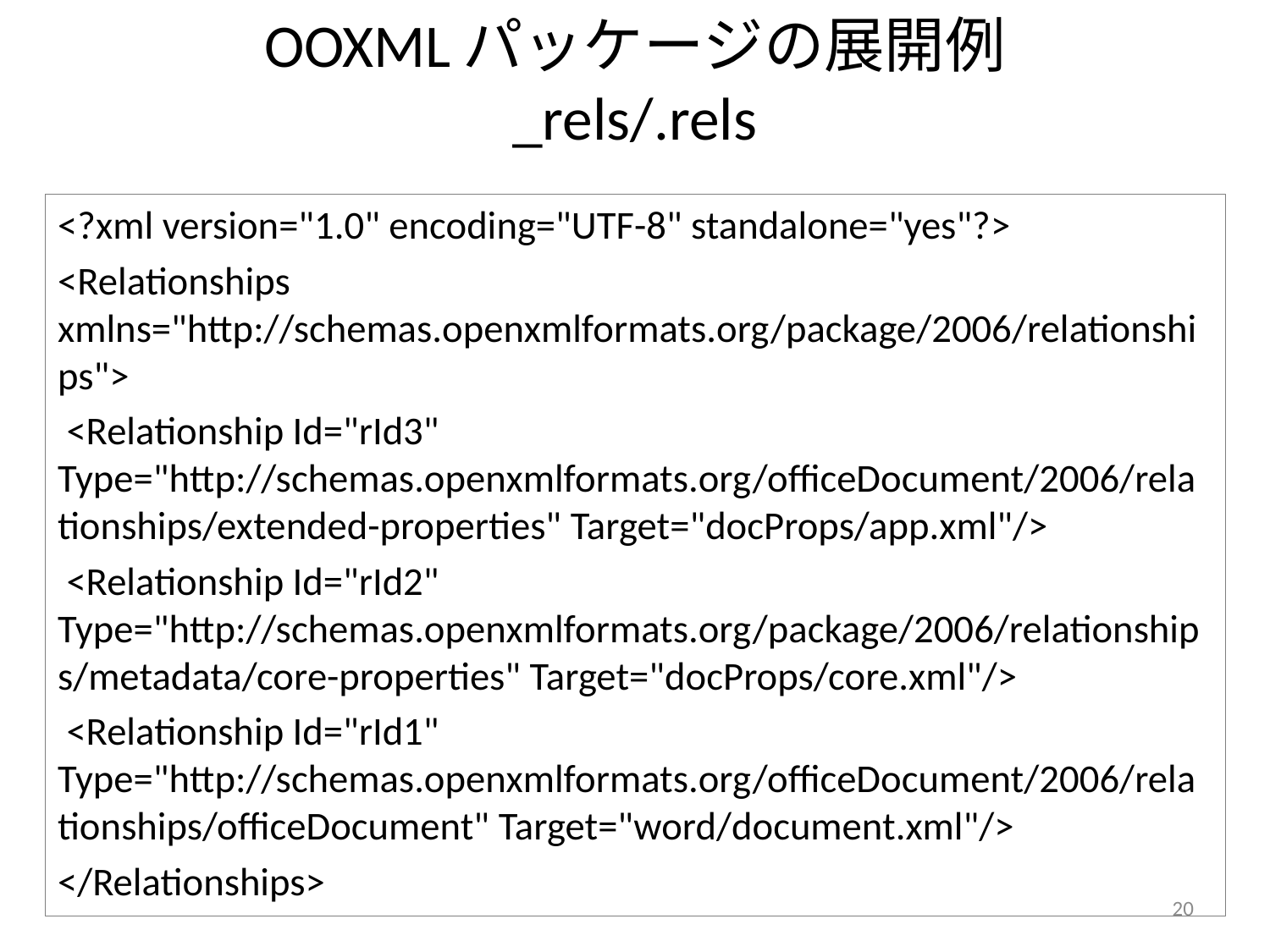

# OOXMLパッケージの展開例 _rels/.rels
<?xml version="1.0" encoding="UTF-8" standalone="yes"?>
<Relationships xmlns="http://schemas.openxmlformats.org/package/2006/relationships">
 <Relationship Id="rId3" Type="http://schemas.openxmlformats.org/officeDocument/2006/relationships/extended-properties" Target="docProps/app.xml"/>
 <Relationship Id="rId2" Type="http://schemas.openxmlformats.org/package/2006/relationships/metadata/core-properties" Target="docProps/core.xml"/>
 <Relationship Id="rId1" Type="http://schemas.openxmlformats.org/officeDocument/2006/relationships/officeDocument" Target="word/document.xml"/>
</Relationships>
20